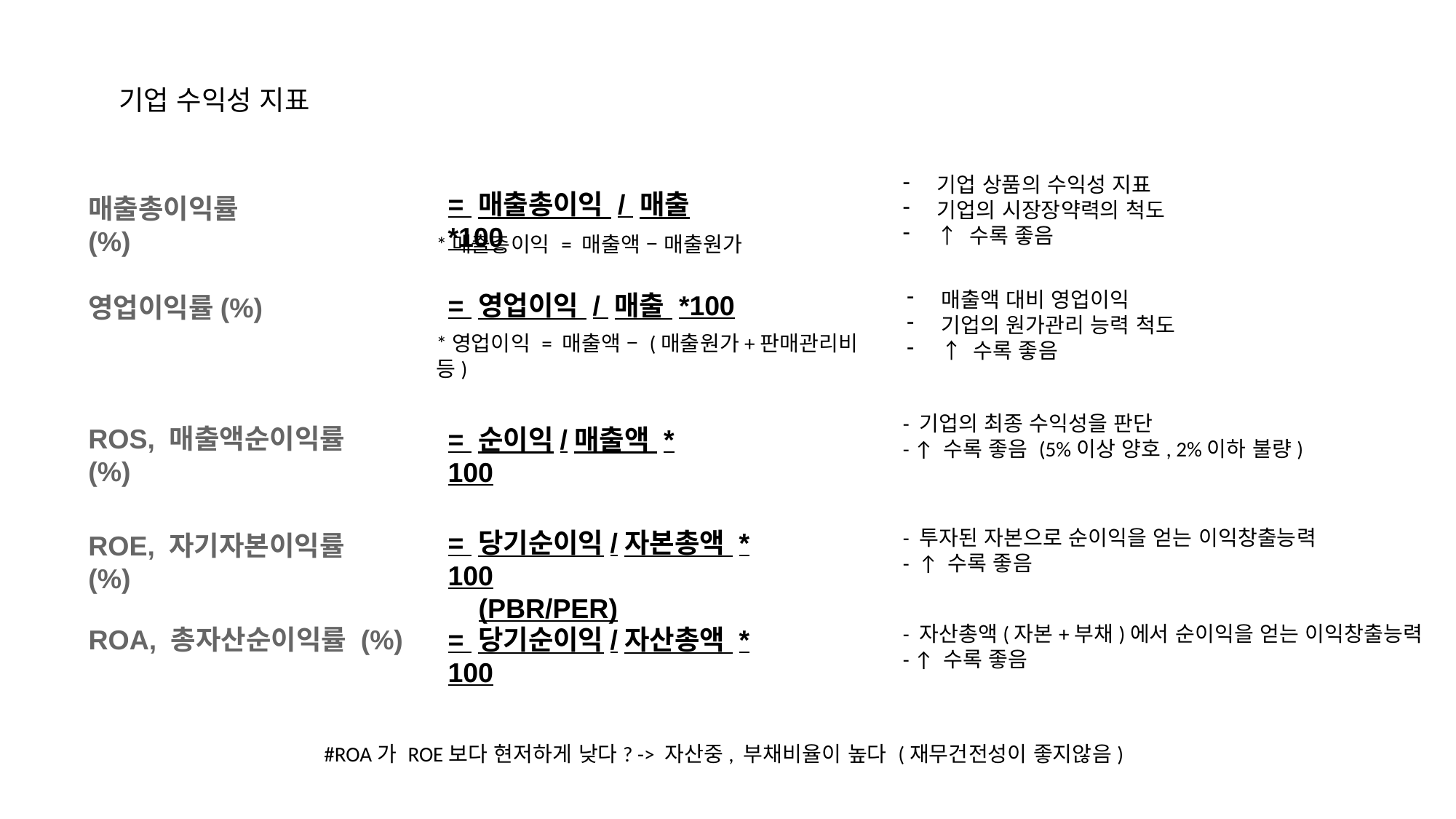

기업 수익성 지표
기업 상품의 수익성 지표
기업의 시장장약력의 척도
↑ 수록 좋음
= 매출총이익 / 매출 *100
매출총이익률(%)
*매출총이익 = 매출액 – 매출원가
매출액 대비 영업이익
기업의 원가관리 능력 척도
↑ 수록 좋음
= 영업이익 / 매출 *100
영업이익률(%)
*영업이익 = 매출액 – (매출원가+판매관리비 등)
- 기업의 최종 수익성을 판단
- ↑ 수록 좋음 (5%이상 양호, 2%이하 불량)
ROS, 매출액순이익률(%)
= 순이익/매출액 * 100
- 투자된 자본으로 순이익을 얻는 이익창출능력
-  ↑ 수록 좋음
= 당기순이익/자본총액 * 100
    (PBR/PER)
ROE, 자기자본이익률(%)
- 자산총액(자본+부채)에서 순이익을 얻는 이익창출능력
- ↑ 수록 좋음
ROA, 총자산순이익률 (%)
= 당기순이익/자산총액 * 100
#ROA가 ROE보다 현저하게 낮다? -> 자산중, 부채비율이 높다 (재무건전성이 좋지않음)